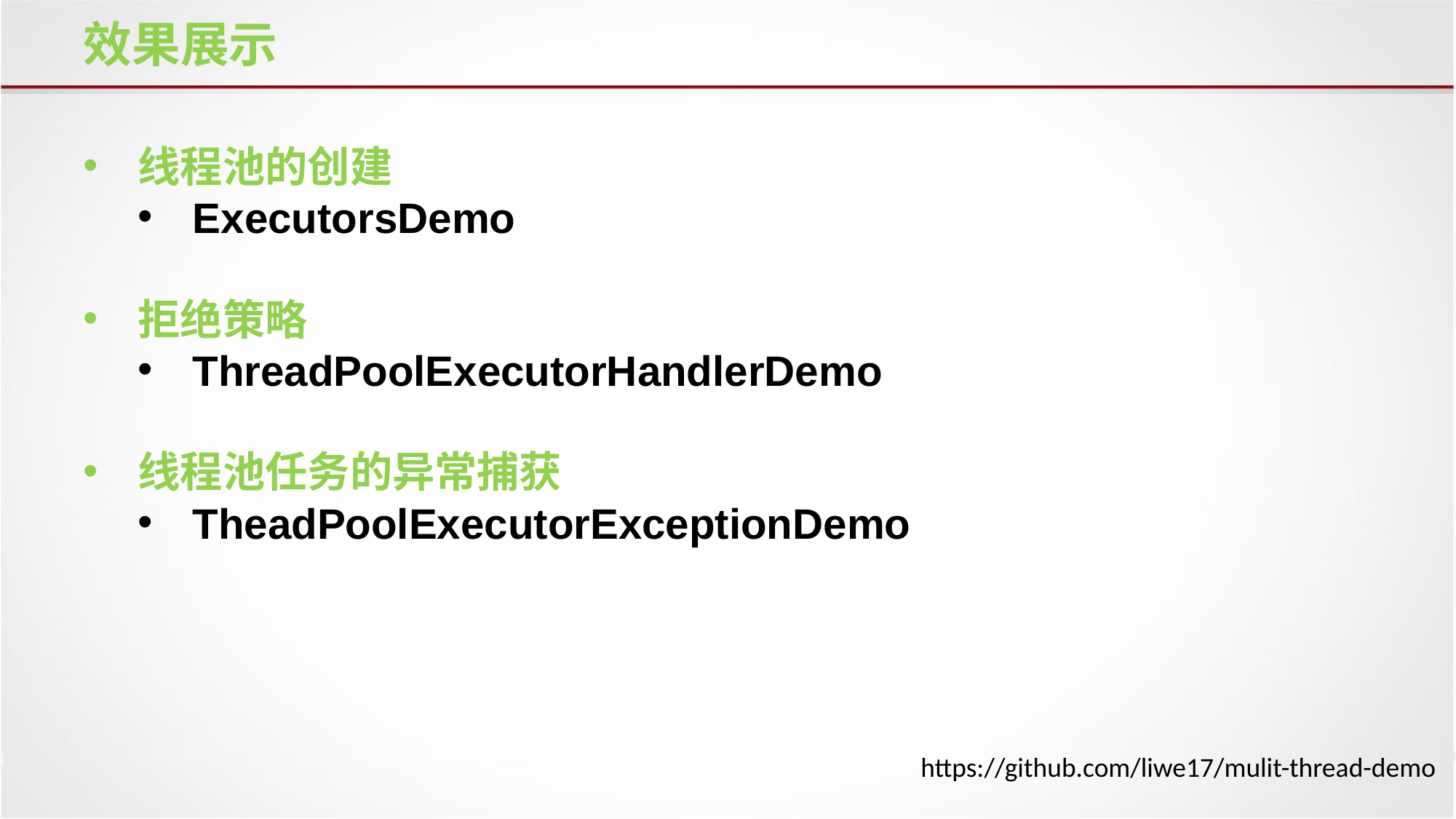

# 效果展示
线程池的创建
ExecutorsDemo

拒绝策略
ThreadPoolExecutorHandlerDemo

线程池任务的异常捕获
TheadPoolExecutorExceptionDemo